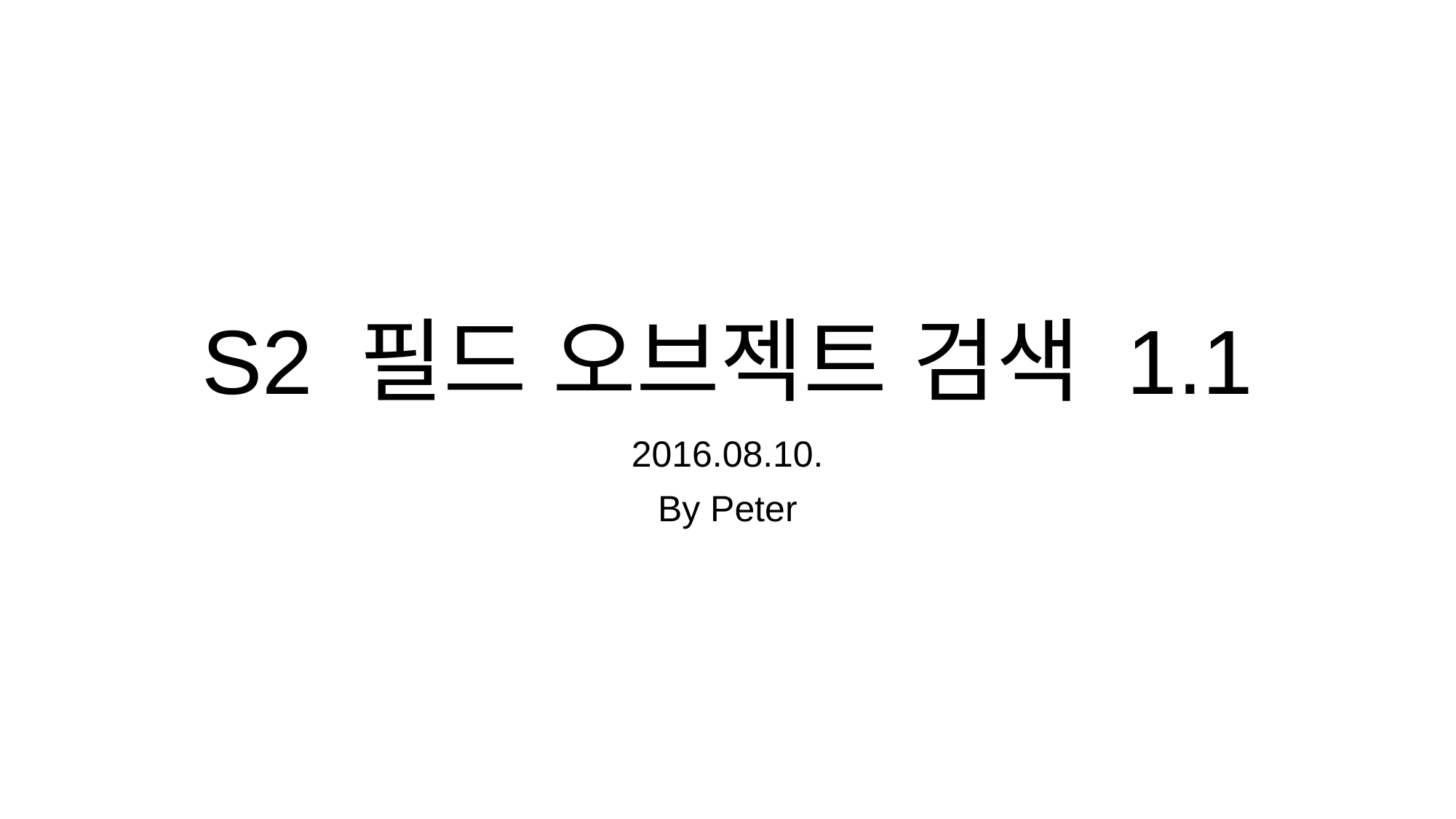

# S2 필드 오브젝트 검색 1.1
2016.08.10.
By Peter